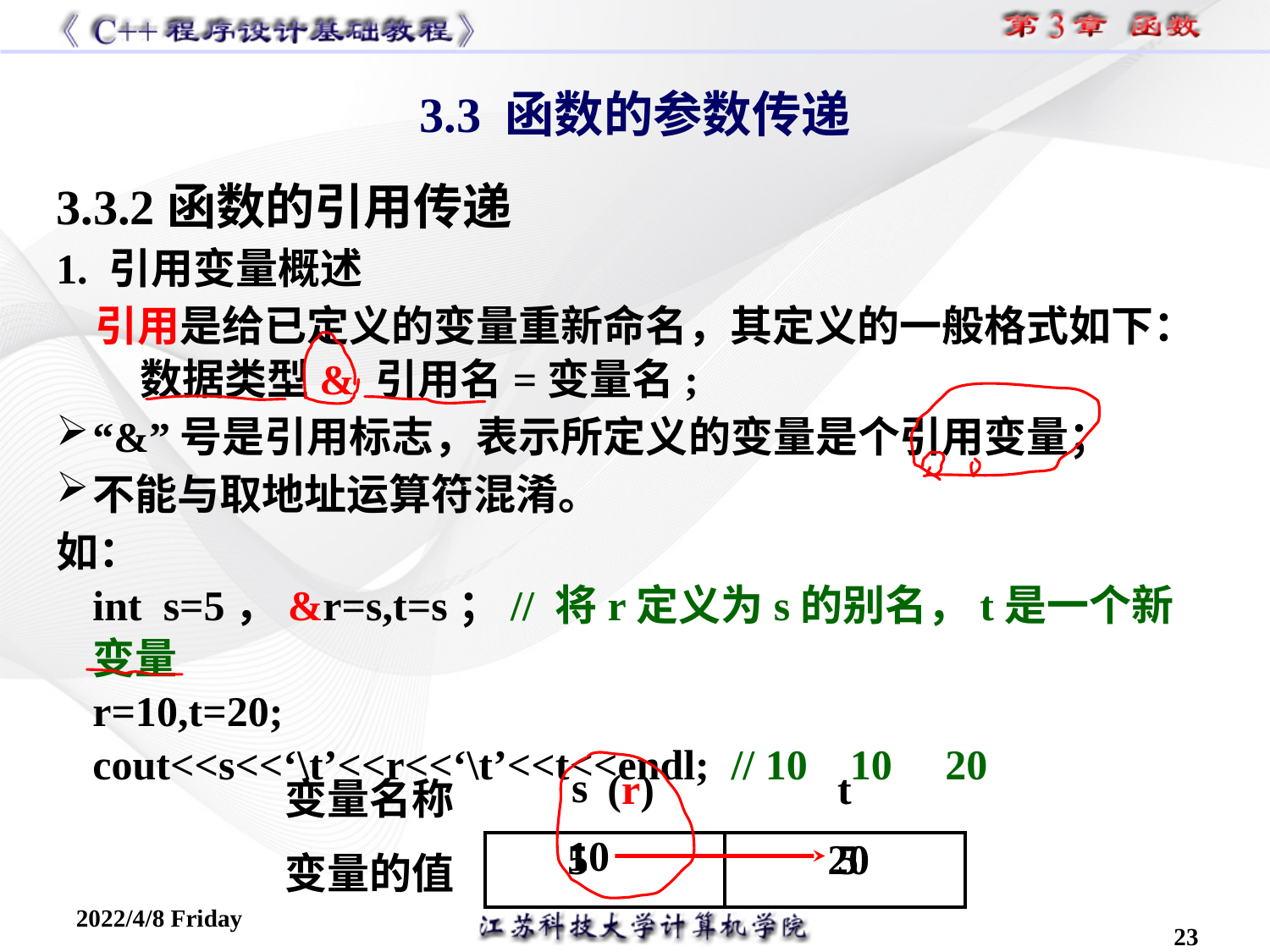

3.3 函数的参数传递
3.3.2函数的引用传递
1. 引用变量概述
   引用是给已定义的变量重新命名，其定义的一般格式如下：
     数据类型& 引用名=变量名;
“&”号是引用标志，表示所定义的变量是个引用变量；
不能与取地址运算符混淆。
如：
int  s=5，&r=s,t=s；// 将r定义为s的别名，t是一个新变量
r=10,t=20;
cout<<s<<‘\t’<<r<<‘\t’<<t<<endl;  // 10    10     20
(r)
t
| 变量名称 | s |  |
| --- | --- | --- |
| 变量的值 |  |  |
10
5
20
5